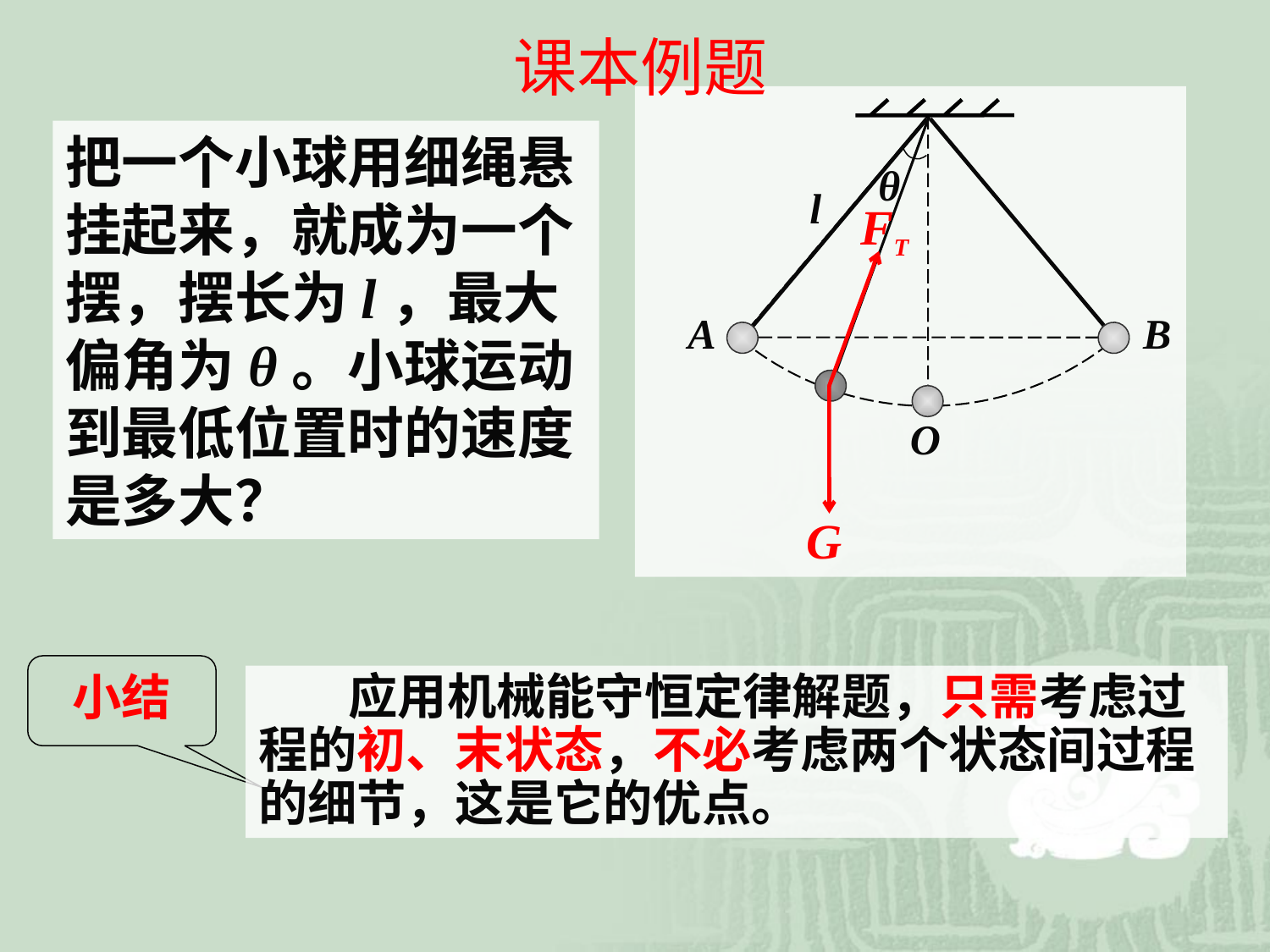

θ
l

A

B

O

FT

G
课本例题

把一个小球用细绳悬挂起来，就成为一个摆，摆长为l，最大偏角为θ。小球运动到最低位置时的速度是多大？
小结
       应用机械能守恒定律解题，只需考虑过程的初、末状态，不必考虑两个状态间过程的细节，这是它的优点。